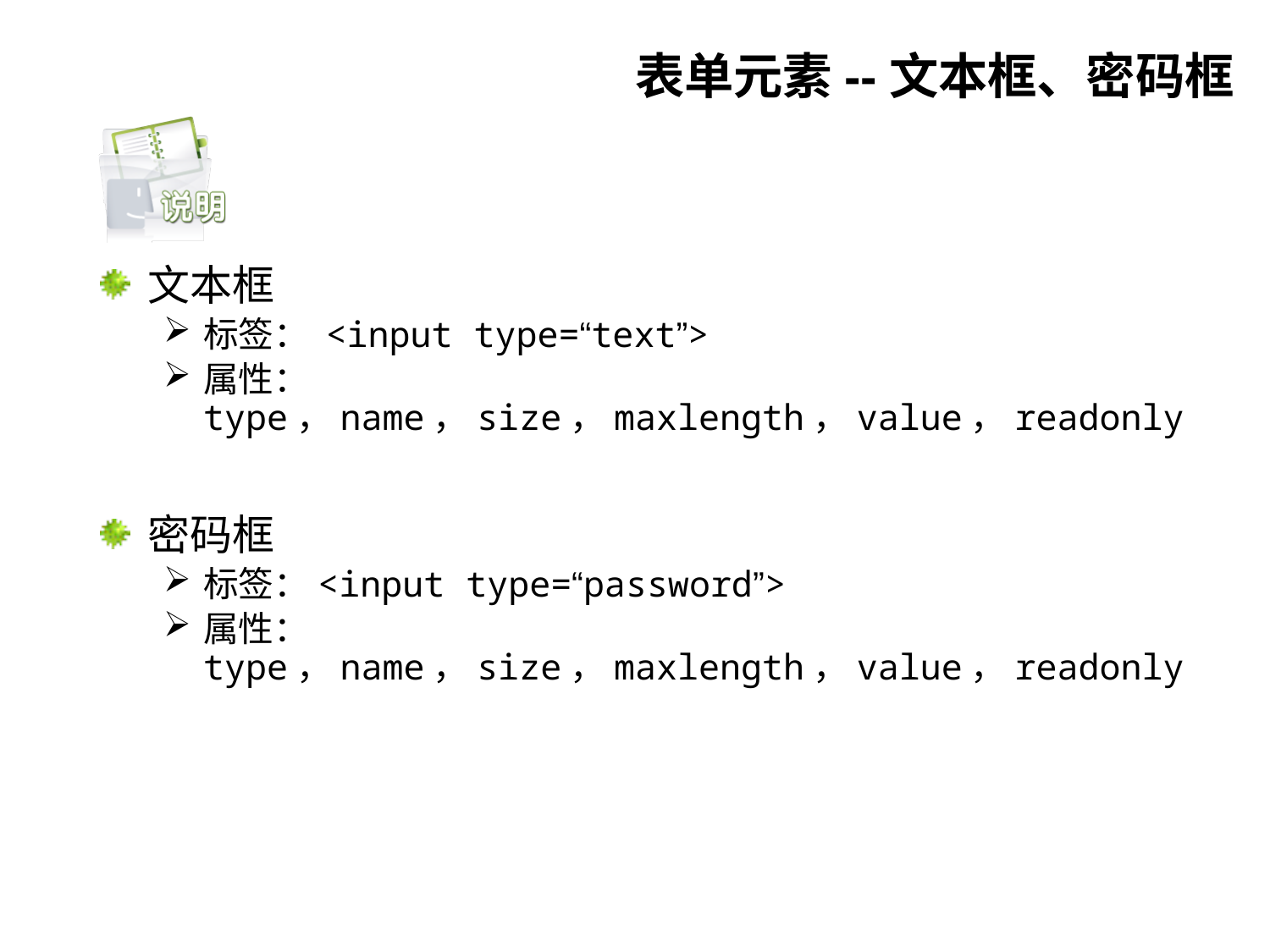

# 表单元素--文本框、密码框
文本框
标签： <input type=“text”>
属性：type，name，size，maxlength，value，readonly

密码框
标签：<input type=“password”>
属性： type，name，size，maxlength，value，readonly